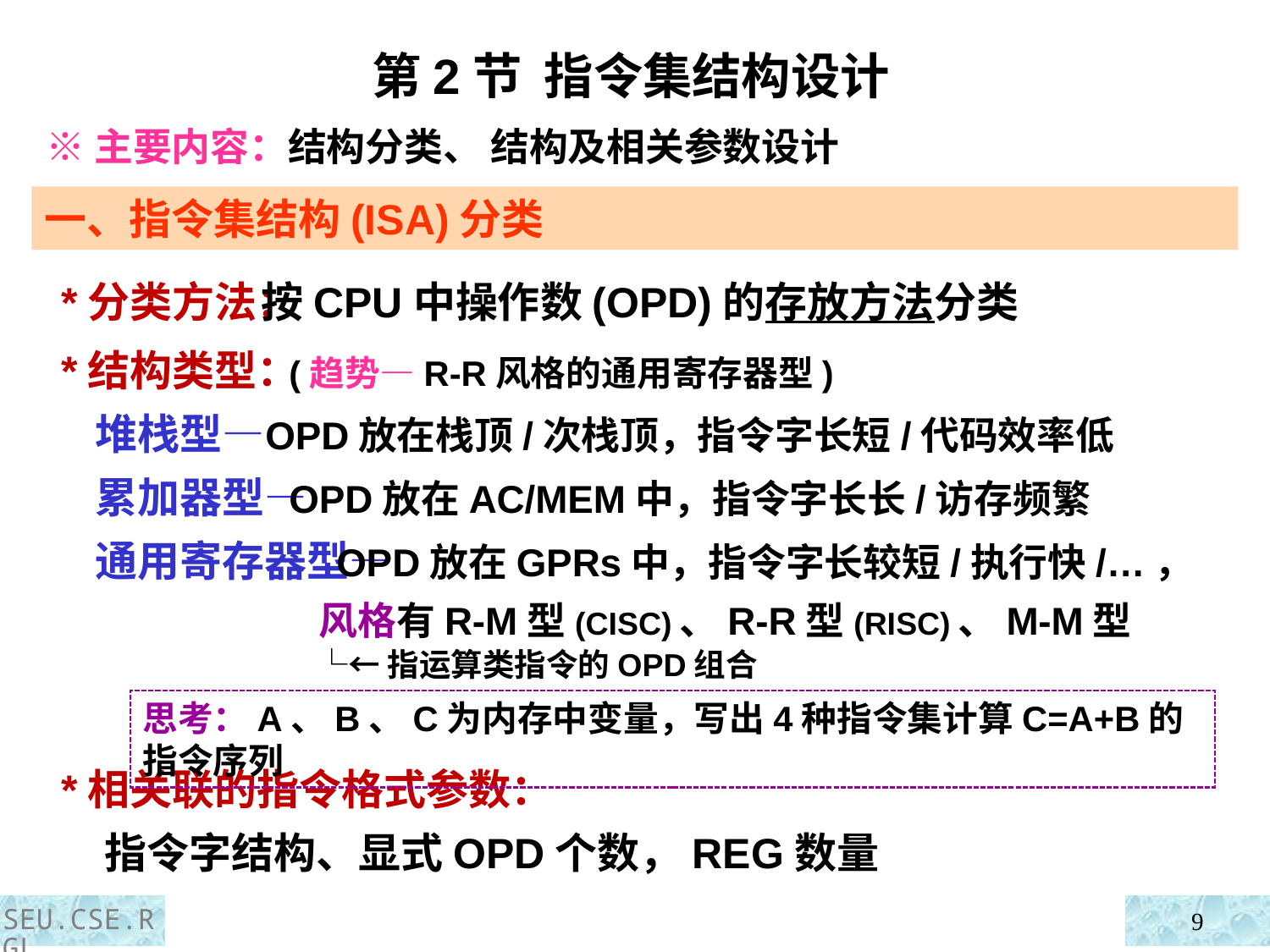

第2节  指令集结构设计
 ※主要内容：结构分类、 结构及相关参数设计
一、指令集结构(ISA)分类
  *分类方法：
  *结构类型：
     堆栈型—
     累加器型—
     通用寄存器型—
      按CPU中操作数(OPD)的存放方法分类
        (趋势—R-R风格的通用寄存器型)
      OPD放在栈顶/次栈顶，指令字长短/代码效率低
        OPD放在AC/MEM中，指令字长长/访存频繁
            OPD放在GPRs中，指令字长较短/执行快/…，
             风格有R-M型(CISC)、R-R型(RISC)、M-M型
                 └←指运算类指令的OPD组合
思考：A、B、C为内存中变量，写出4种指令集计算C=A+B的指令序列
  *相关联的指令格式参数：
      指令字结构、显式OPD个数，REG数量
SEU.CSE.RGL
9